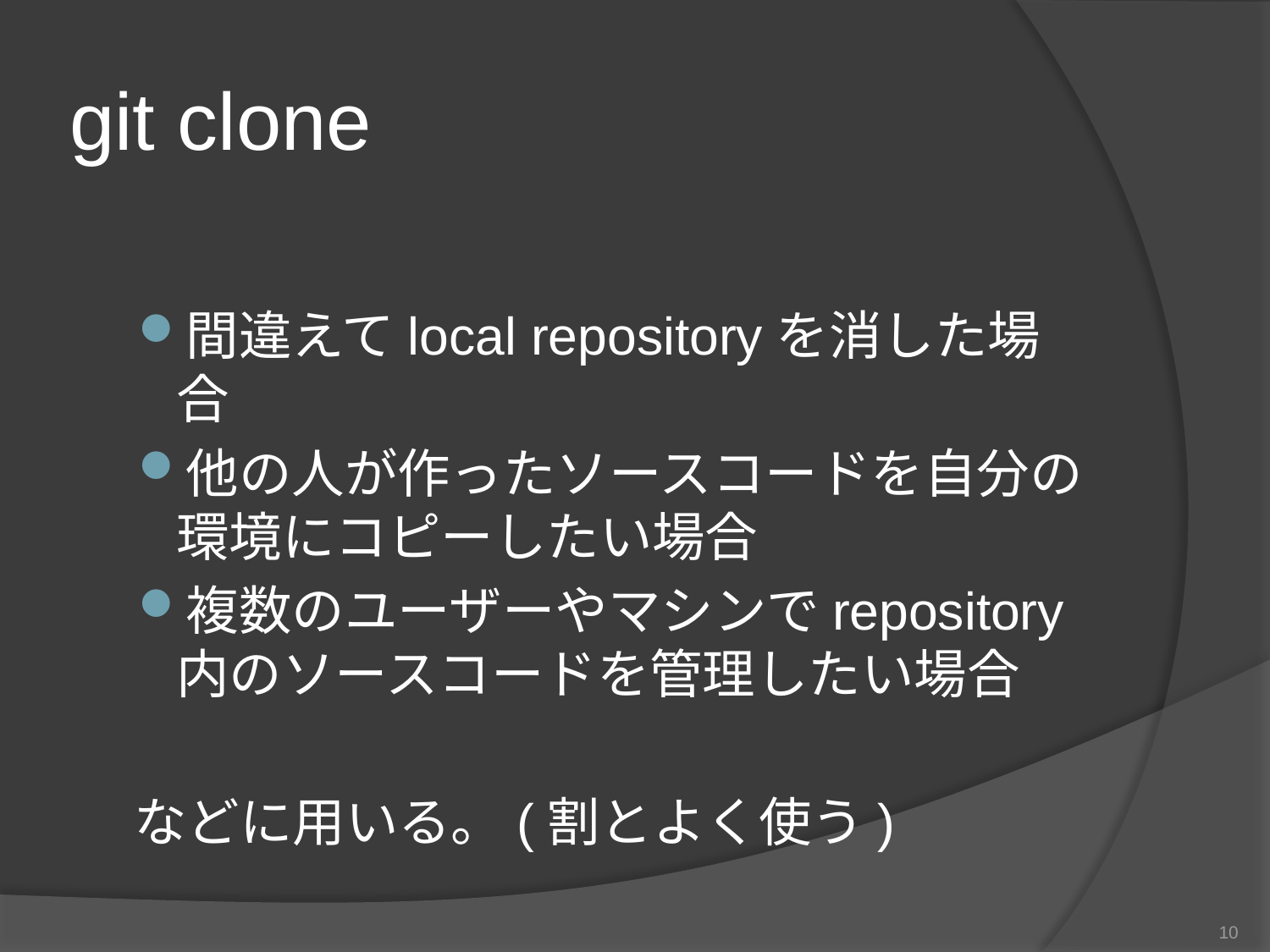

# git clone

間違えてlocal repositoryを消した場合
他の人が作ったソースコードを自分の環境にコピーしたい場合
複数のユーザーやマシンでrepository内のソースコードを管理したい場合

　などに用いる。(割とよく使う)
10